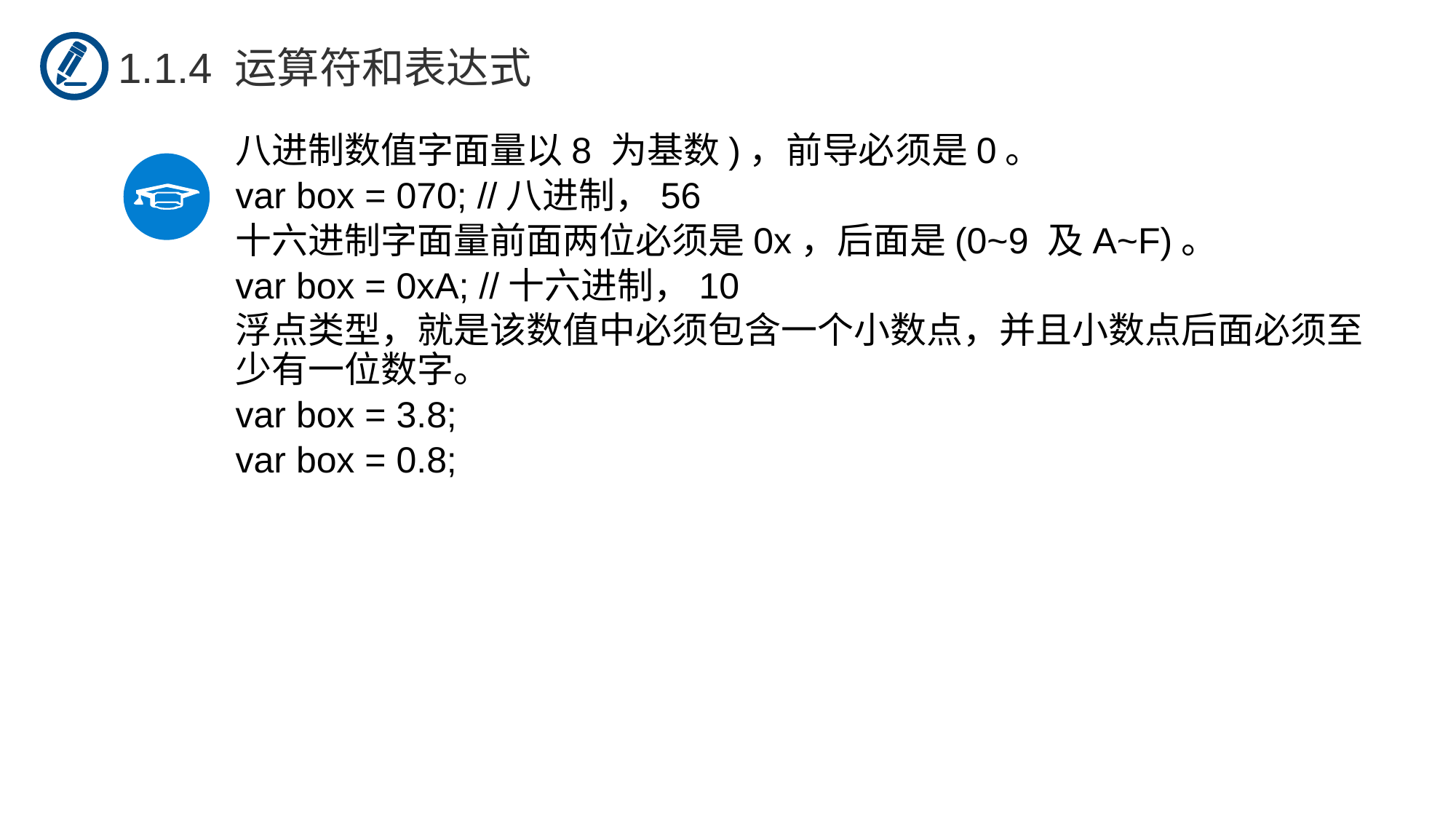

1.1.4 运算符和表达式
八进制数值字面量以8 为基数)，前导必须是0。
var box = 070; //八进制，56
十六进制字面量前面两位必须是0x，后面是(0~9 及A~F)。
var box = 0xA; //十六进制，10
浮点类型，就是该数值中必须包含一个小数点，并且小数点后面必须至少有一位数字。
var box = 3.8;
var box = 0.8;